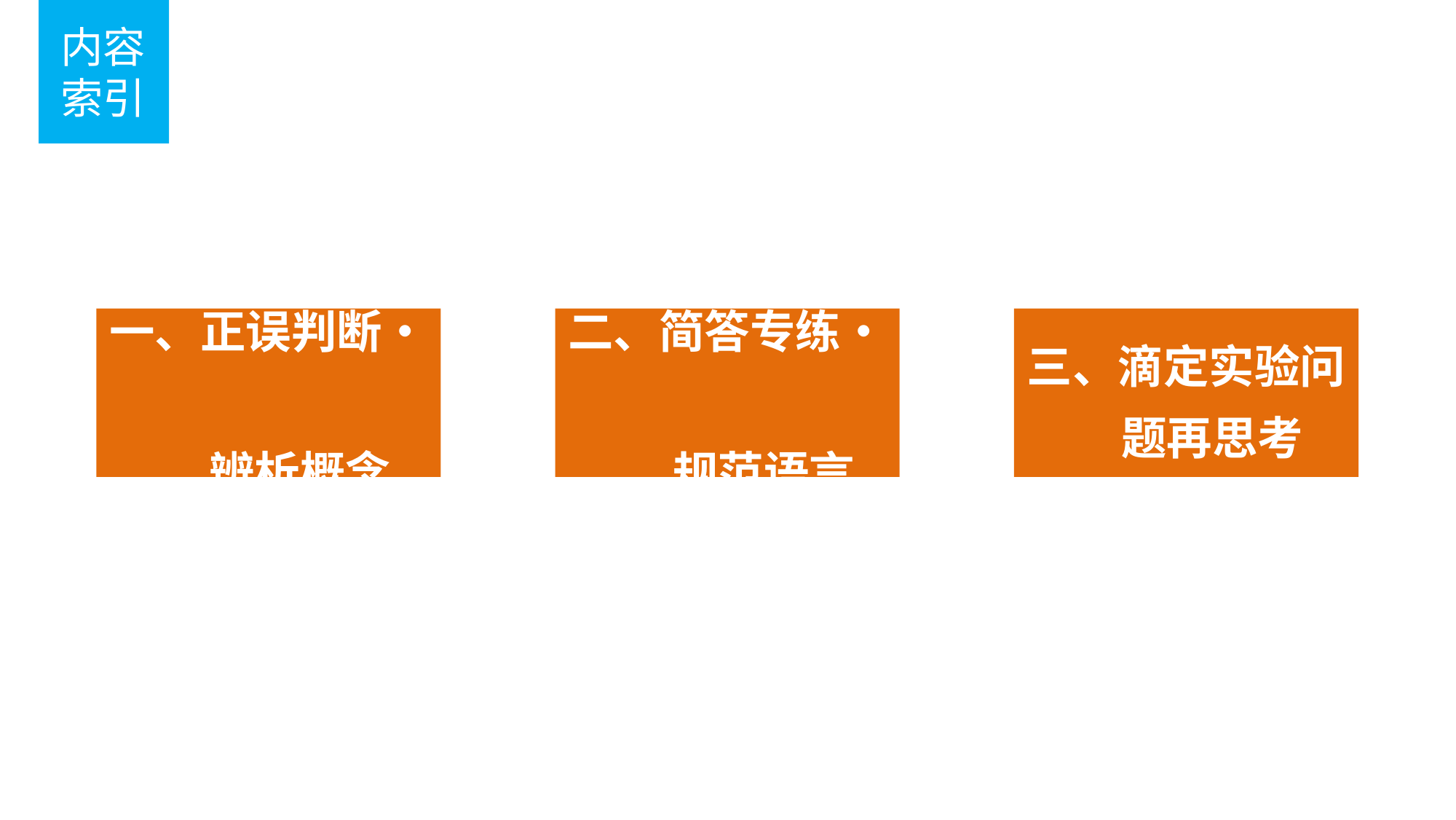

内容索引
一、正误判断•
     辨析概念
二、简答专练•
      规范语言
三、滴定实验问
    题再思考